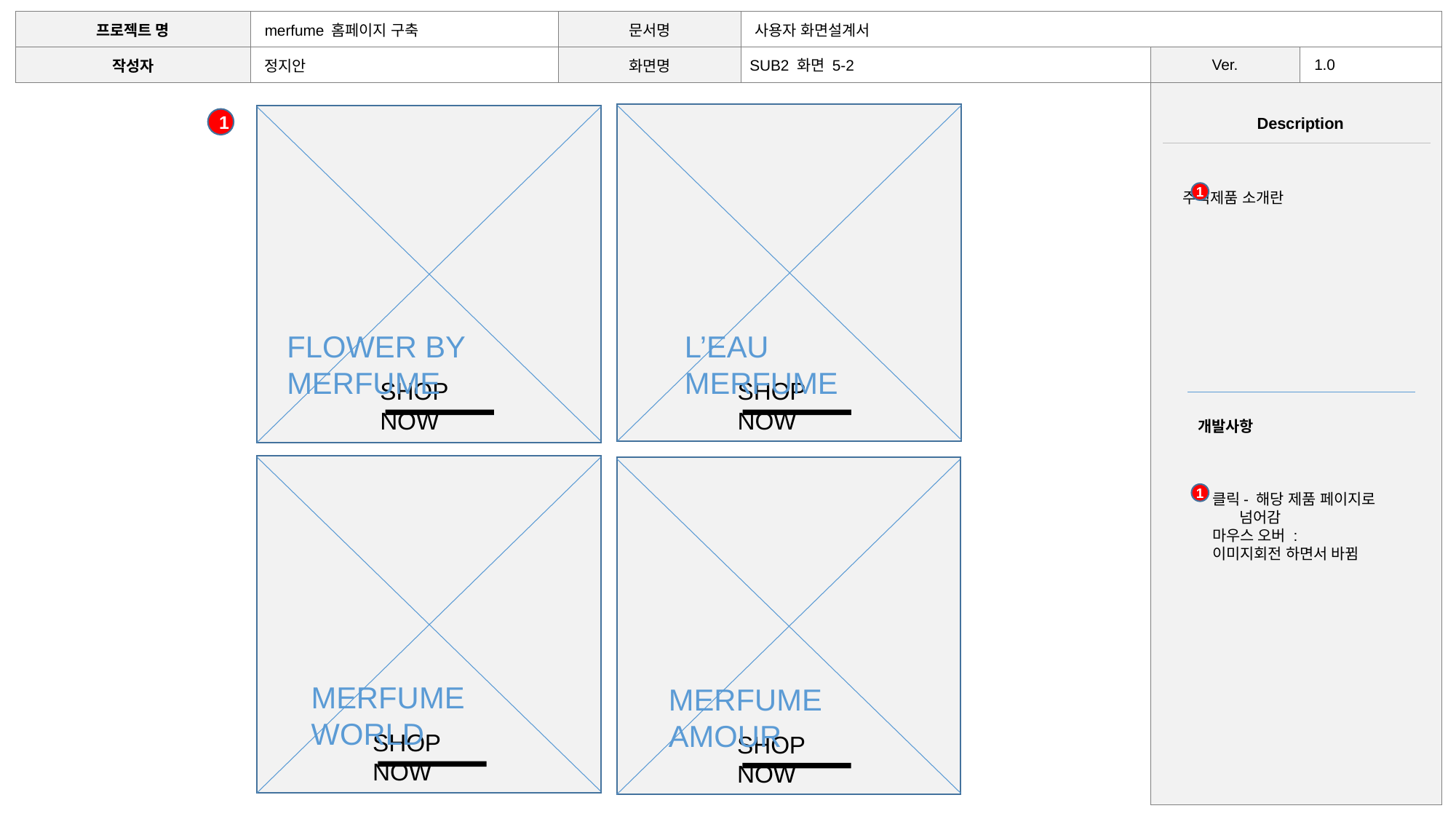

SUB2 화면 5-2

1
1
주력제품 소개란
FLOWER BY MERFUME
L’EAU MERFUME
SHOP NOW

SHOP NOW

개발사항

1
클릭- 해당 제품 페이지로 넘어감
마우스 오버 :
이미지회전 하면서 바뀜

MERFUME WORLD
MERFUME AMOUR
SHOP NOW

SHOP NOW